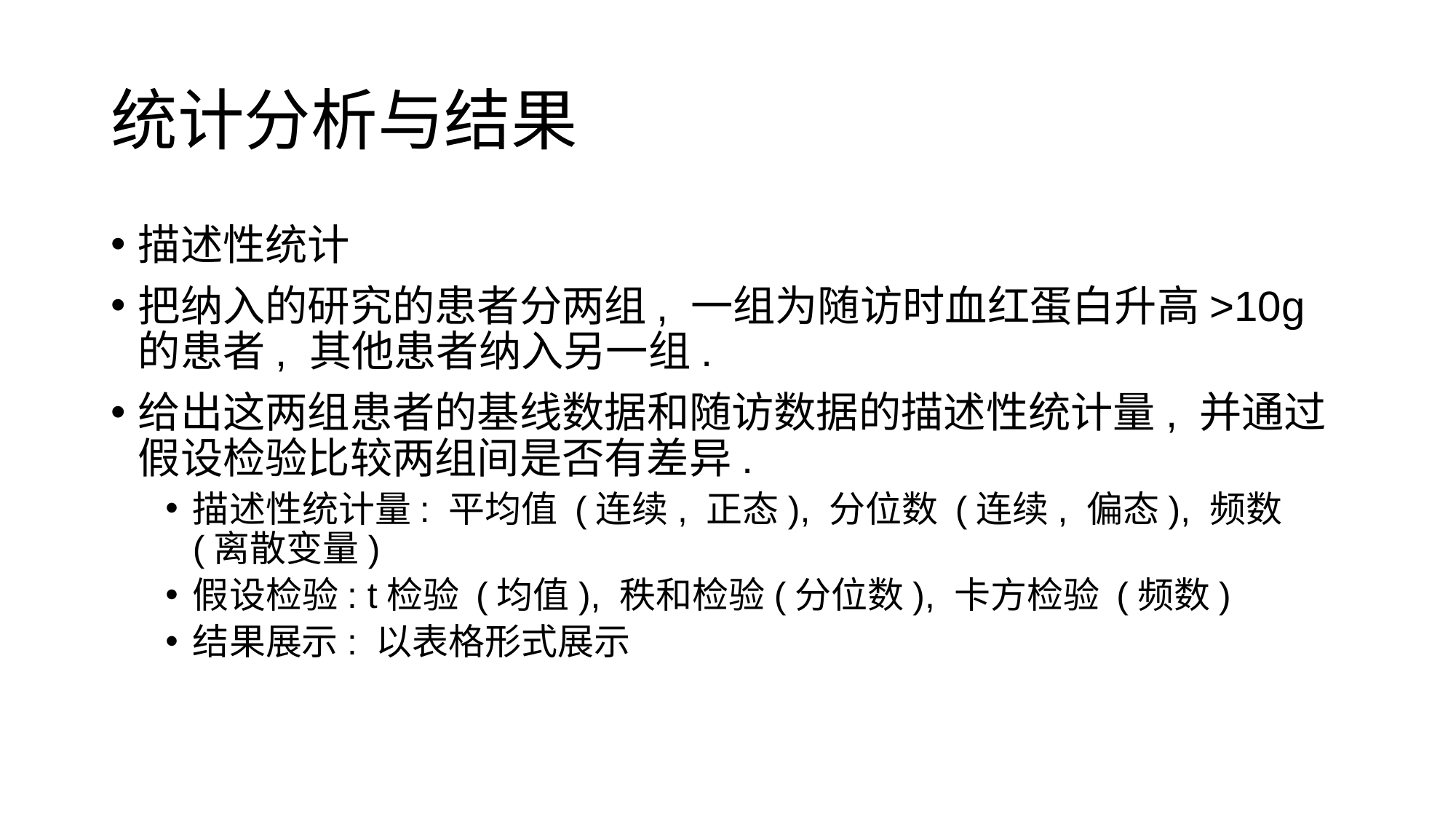

# 统计分析与结果
描述性统计
把纳入的研究的患者分两组, 一组为随访时血红蛋白升高>10g的患者, 其他患者纳入另一组.
给出这两组患者的基线数据和随访数据的描述性统计量, 并通过假设检验比较两组间是否有差异.
描述性统计量: 平均值 (连续, 正态), 分位数 (连续, 偏态), 频数 (离散变量)
假设检验: t检验 (均值), 秩和检验(分位数), 卡方检验 (频数)
结果展示: 以表格形式展示